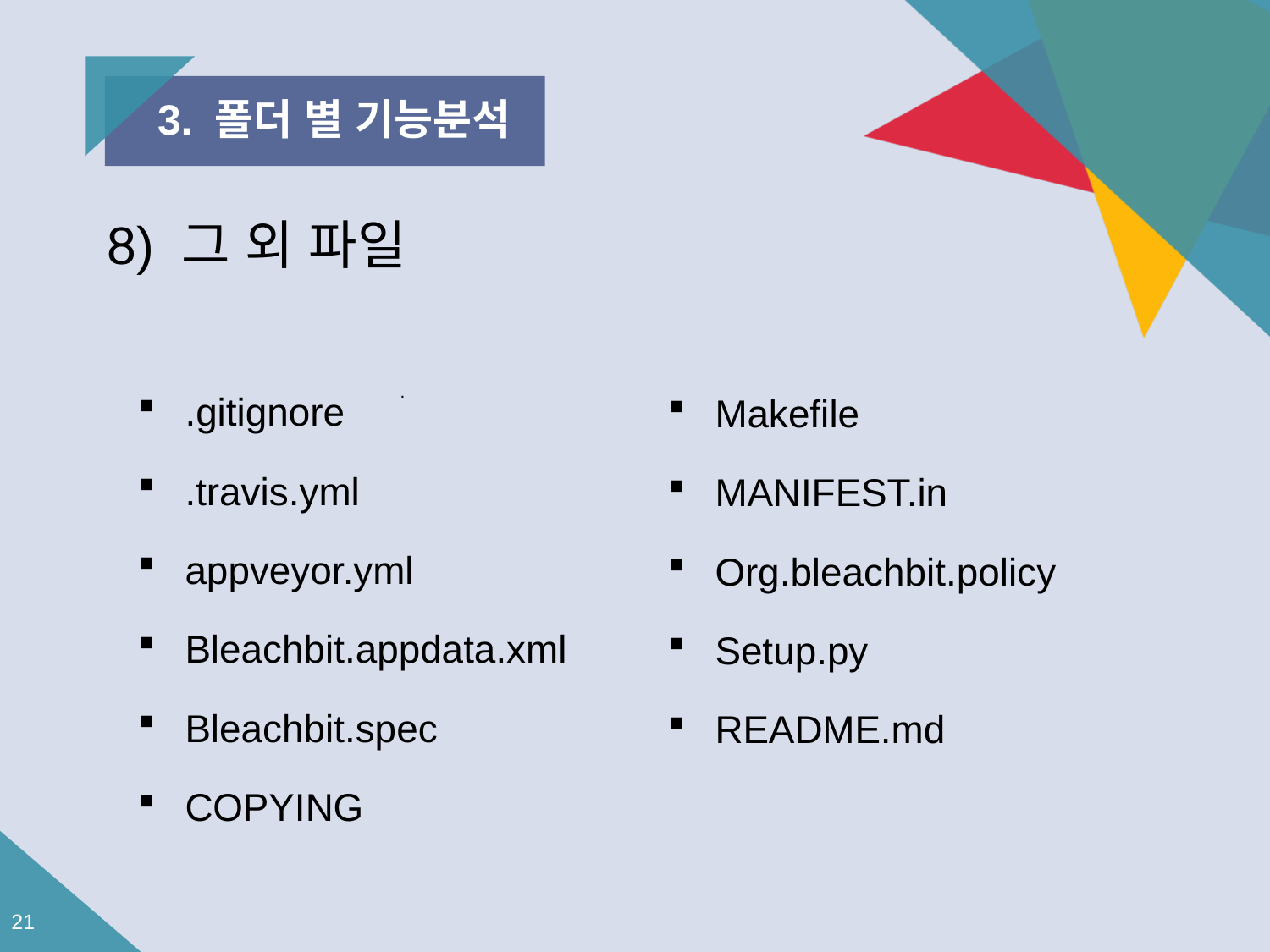

3. 폴더 별 기능분석

8) 그 외 파일

.gitignore
.travis.yml
appveyor.yml
Bleachbit.appdata.xml
Bleachbit.spec
COPYING
Makefile
MANIFEST.in
Org.bleachbit.policy
Setup.py
README.md
.
21